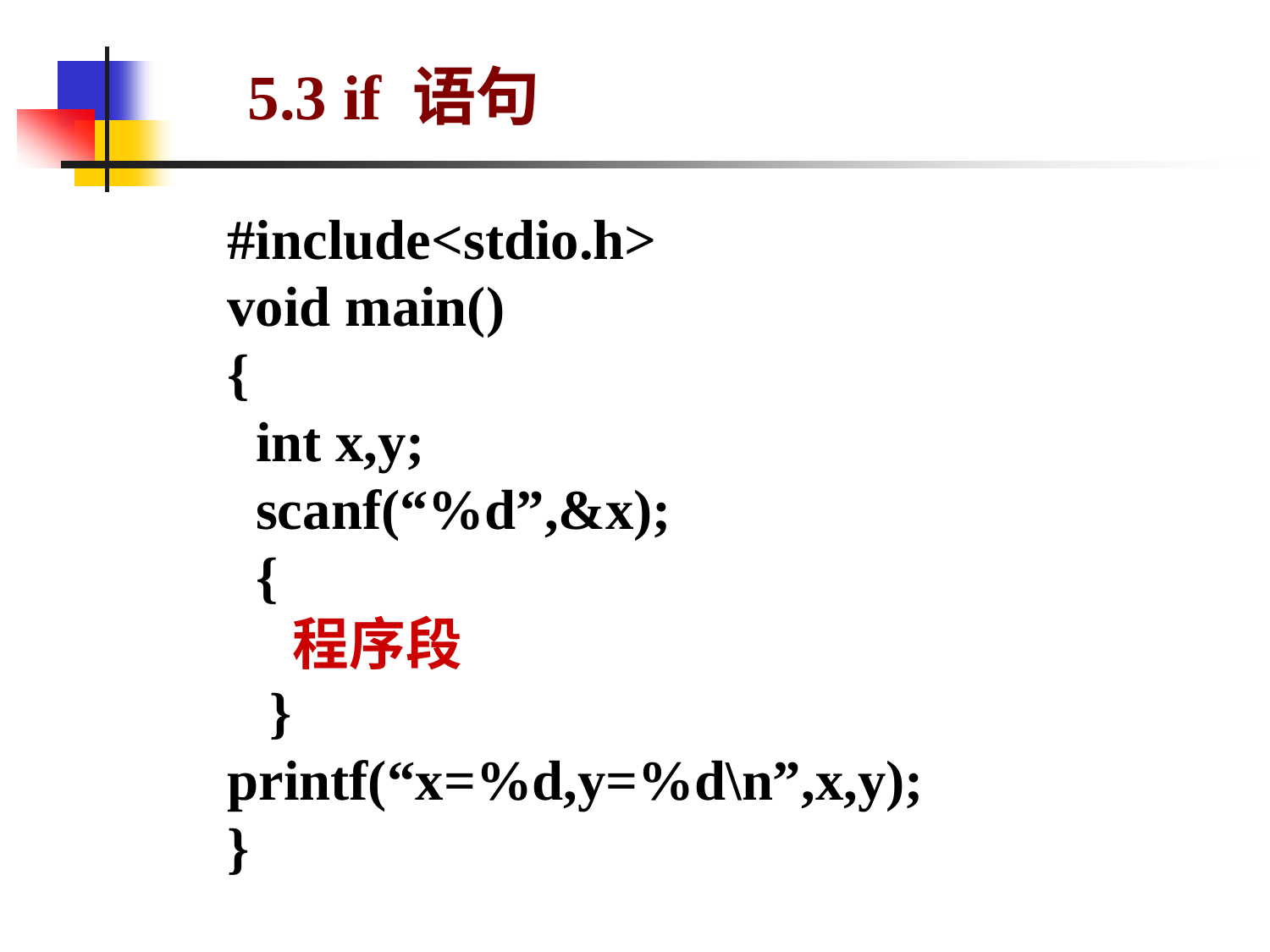

# 5.3 if 语句
#include<stdio.h>
void main()
{
  int x,y;
  scanf(“%d”,&x);
  {
    程序段
   }
printf(“x=%d,y=%d\n”,x,y);
}